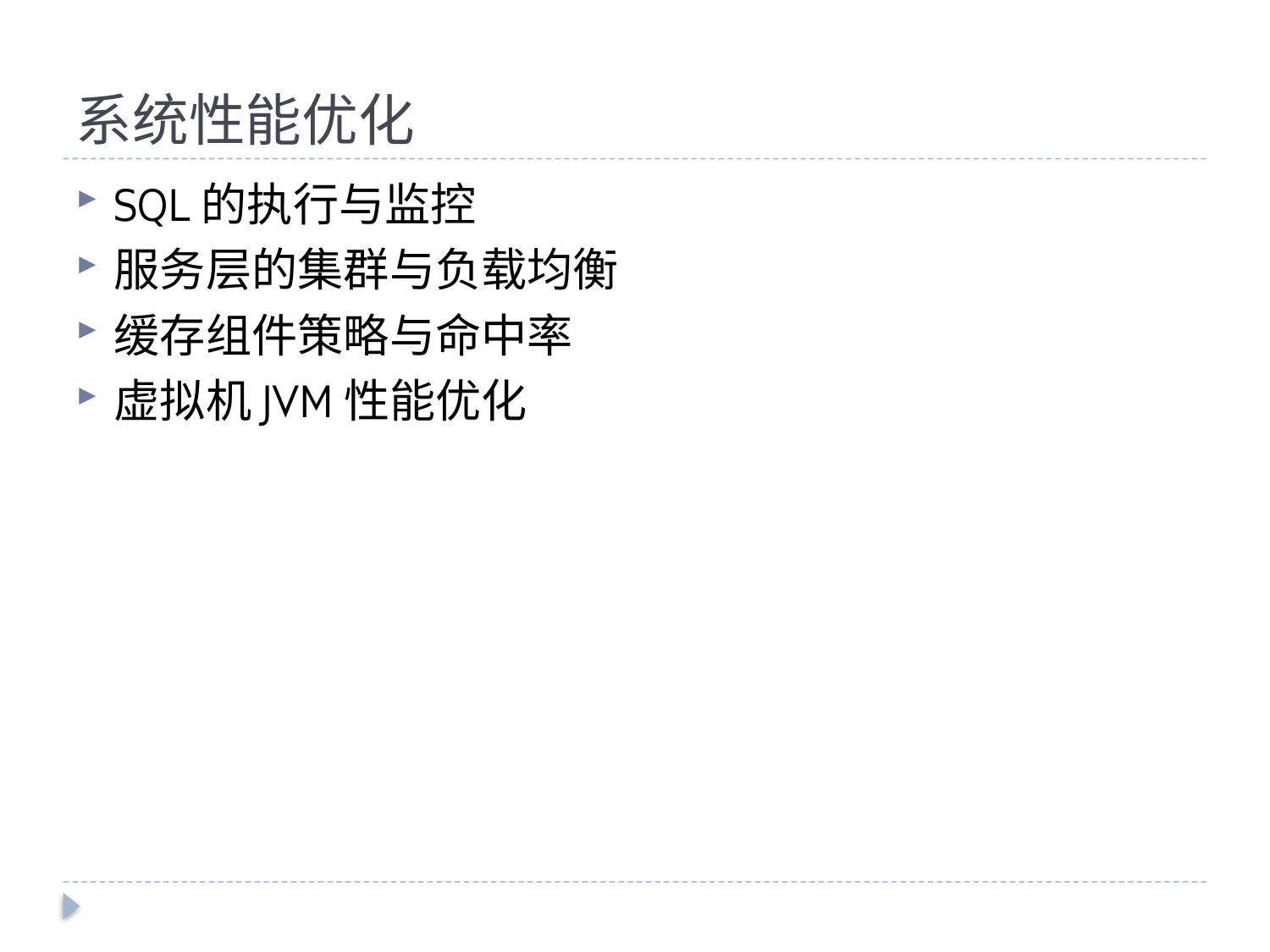

# 系统性能优化
SQL的执行与监控
服务层的集群与负载均衡
缓存组件策略与命中率
虚拟机JVM性能优化